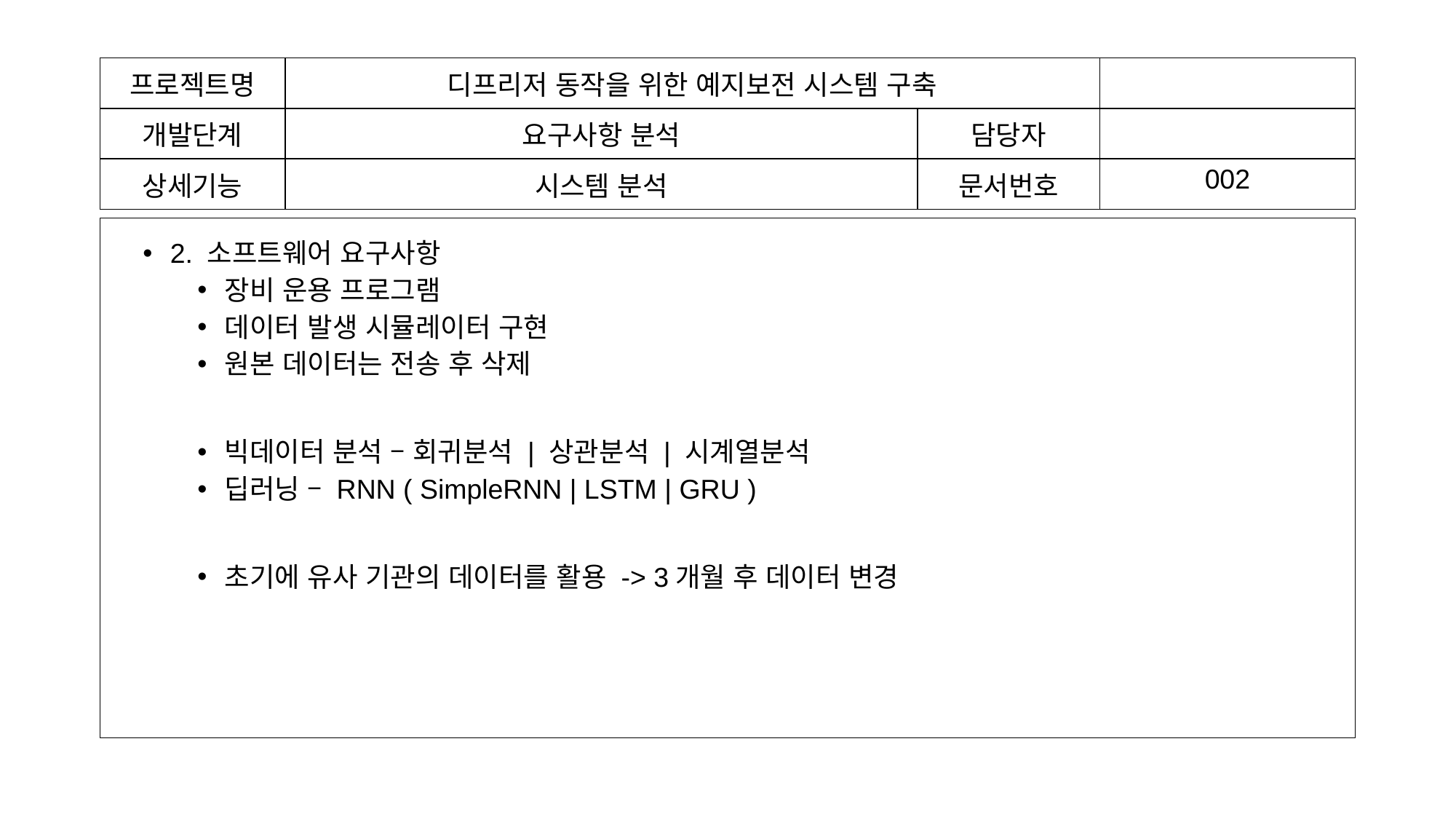

| 프로젝트명 | 디프리저 동작을 위한 예지보전 시스템 구축 |  |  |
| --- | --- | --- | --- |
| 개발단계 | 요구사항 분석 | 담당자 |  |
| 상세기능 | 시스템 분석 | 문서번호 | 002 |
2. 소프트웨어 요구사항
장비 운용 프로그램
데이터 발생 시뮬레이터 구현
원본 데이터는 전송 후 삭제

빅데이터 분석 – 회귀분석 | 상관분석 | 시계열분석
딥러닝 – RNN ( SimpleRNN | LSTM | GRU )

초기에 유사 기관의 데이터를 활용 -> 3개월 후 데이터 변경